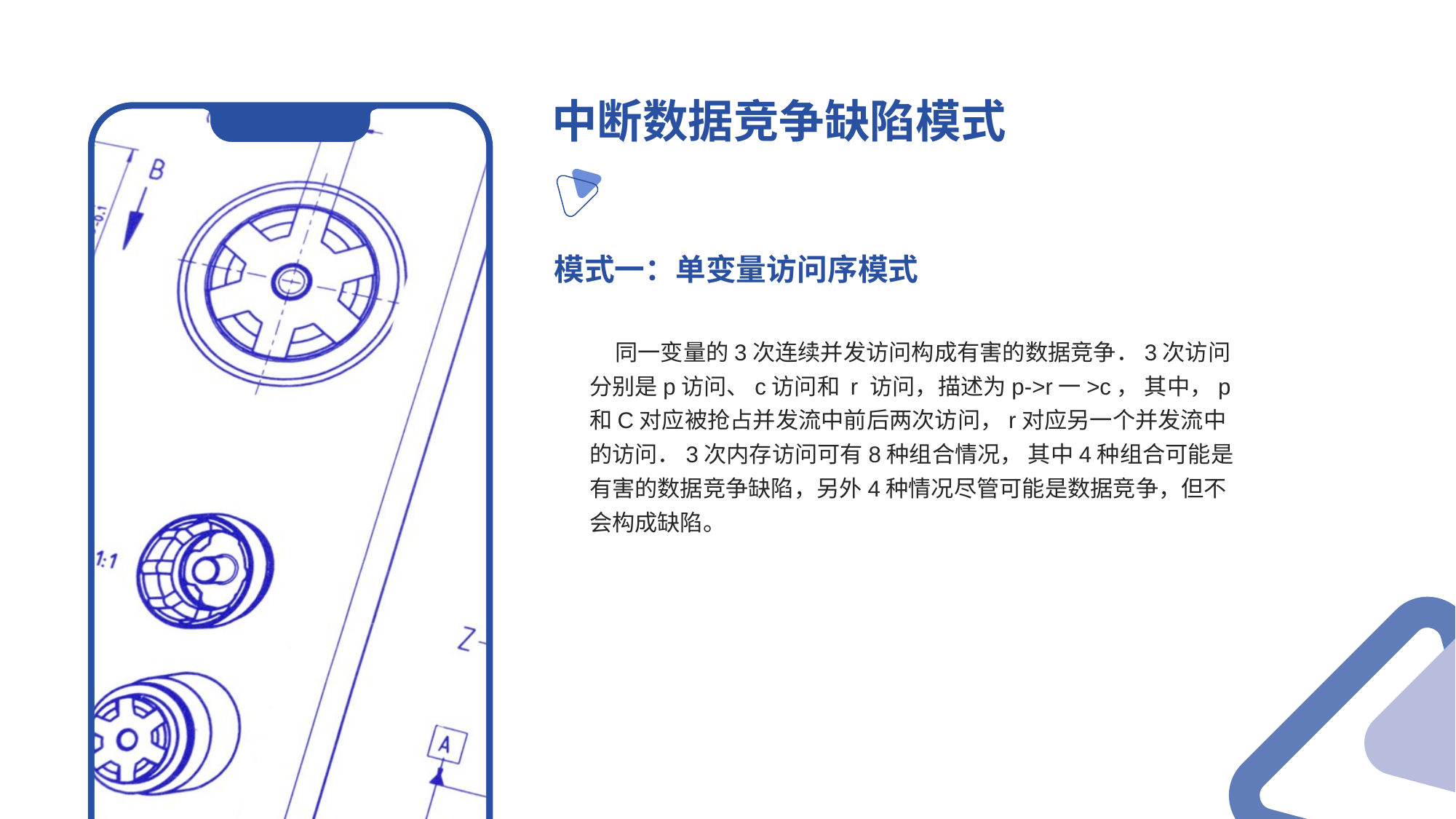

中断数据竞争缺陷模式

模式一：单变量访问序模式
    同一变量的3次连续并发访问构成有害的数据竞争．3次访问分别是p访问、c访问和 r 访问，描述为p->r一>c， 其中，p和C对应被抢占并发流中前后两次访问，r对应另一个并发流中的访问．3次内存访问可有8种组合情况， 其中4种组合可能是有害的数据竞争缺陷，另外4种情况尽管可能是数据竞争，但不会构成缺陷。